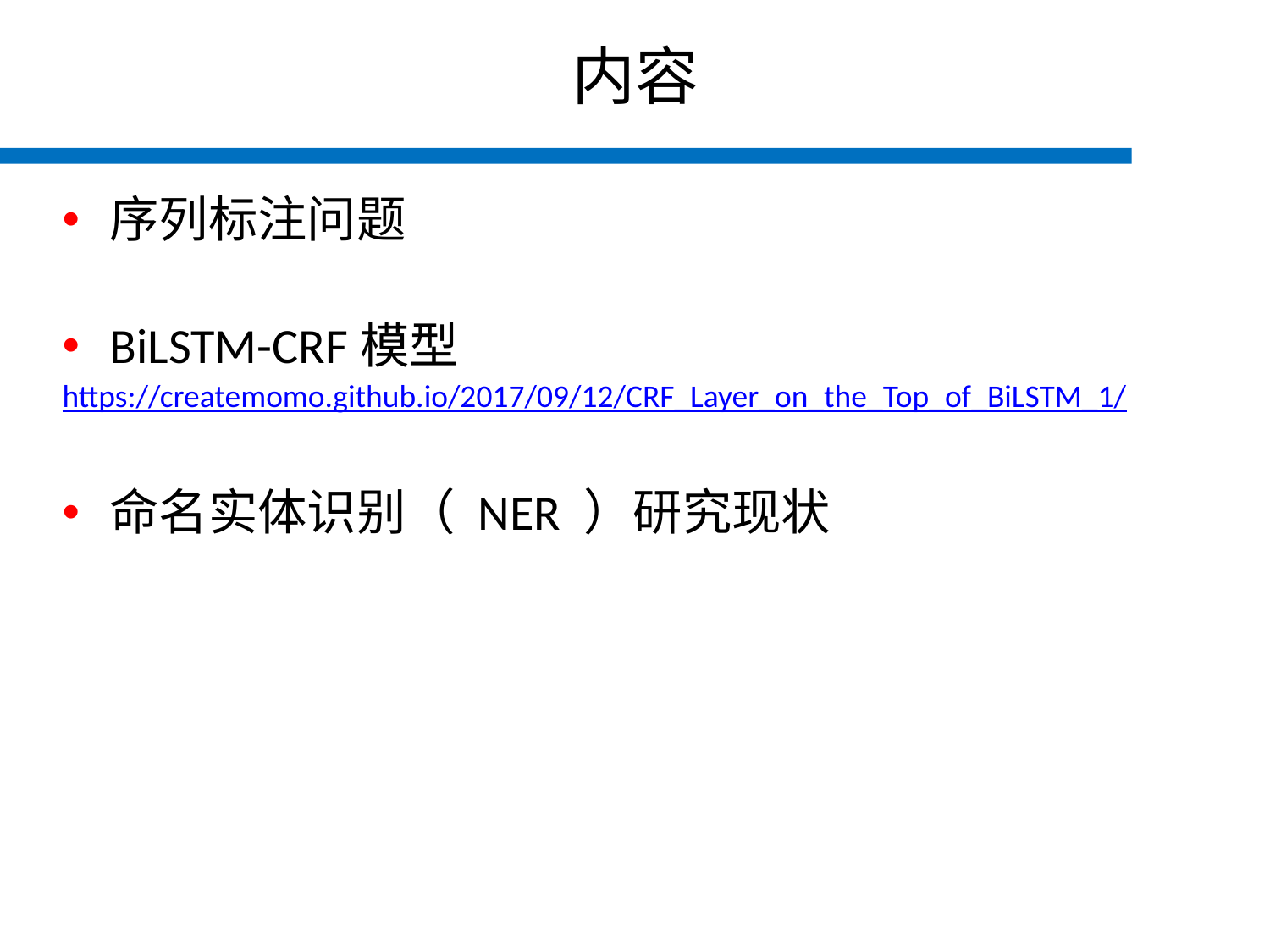

# 内容
序列标注问题

BiLSTM-CRF模型
https://createmomo.github.io/2017/09/12/CRF_Layer_on_the_Top_of_BiLSTM_1/

命名实体识别（ NER ）研究现状